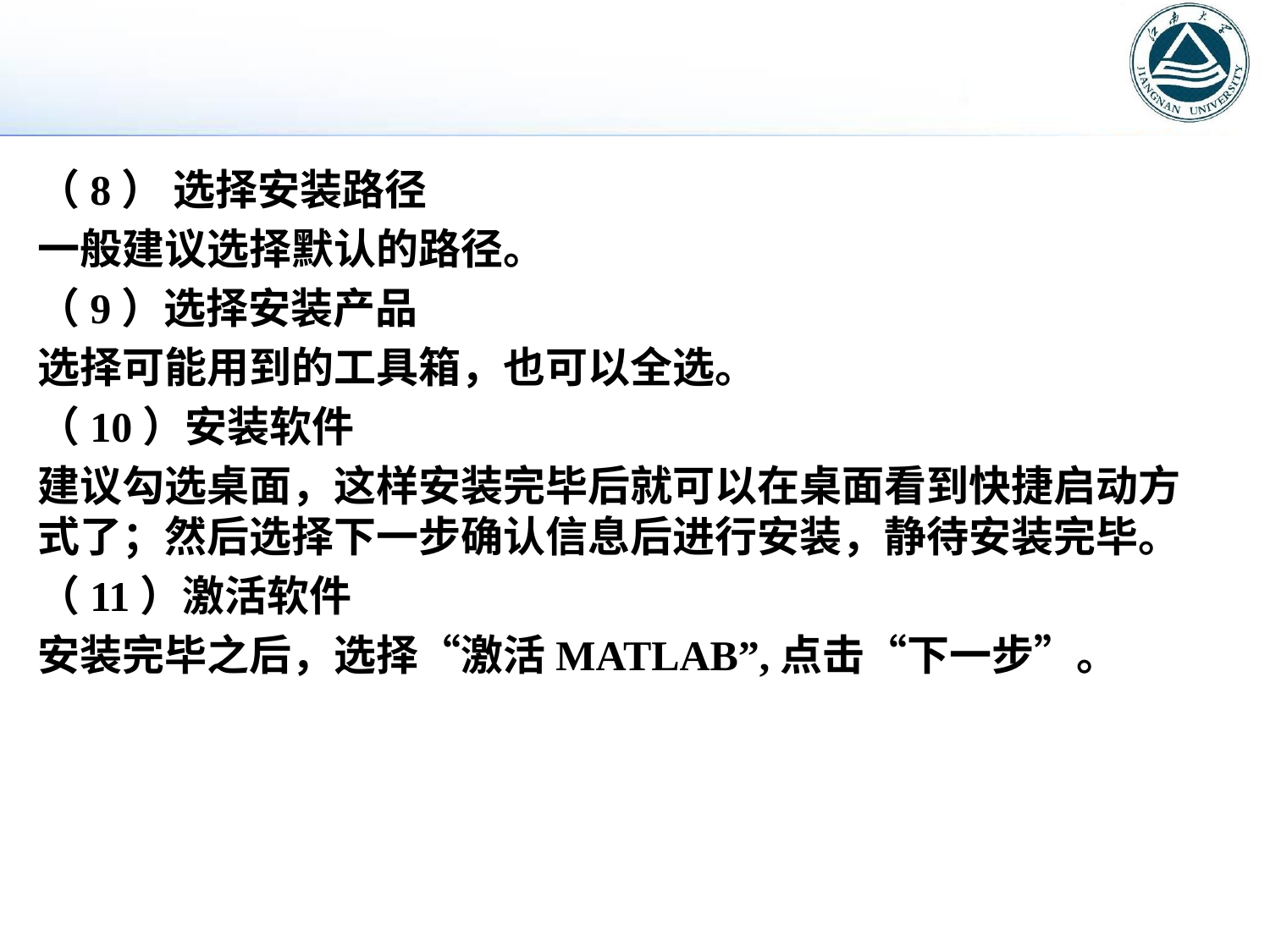

#
（8） 选择安装路径
一般建议选择默认的路径。
（9）选择安装产品
选择可能用到的工具箱，也可以全选。
（10）安装软件
建议勾选桌面，这样安装完毕后就可以在桌面看到快捷启动方式了；然后选择下一步确认信息后进行安装，静待安装完毕。
（11）激活软件
安装完毕之后，选择“激活MATLAB”,点击“下一步”。